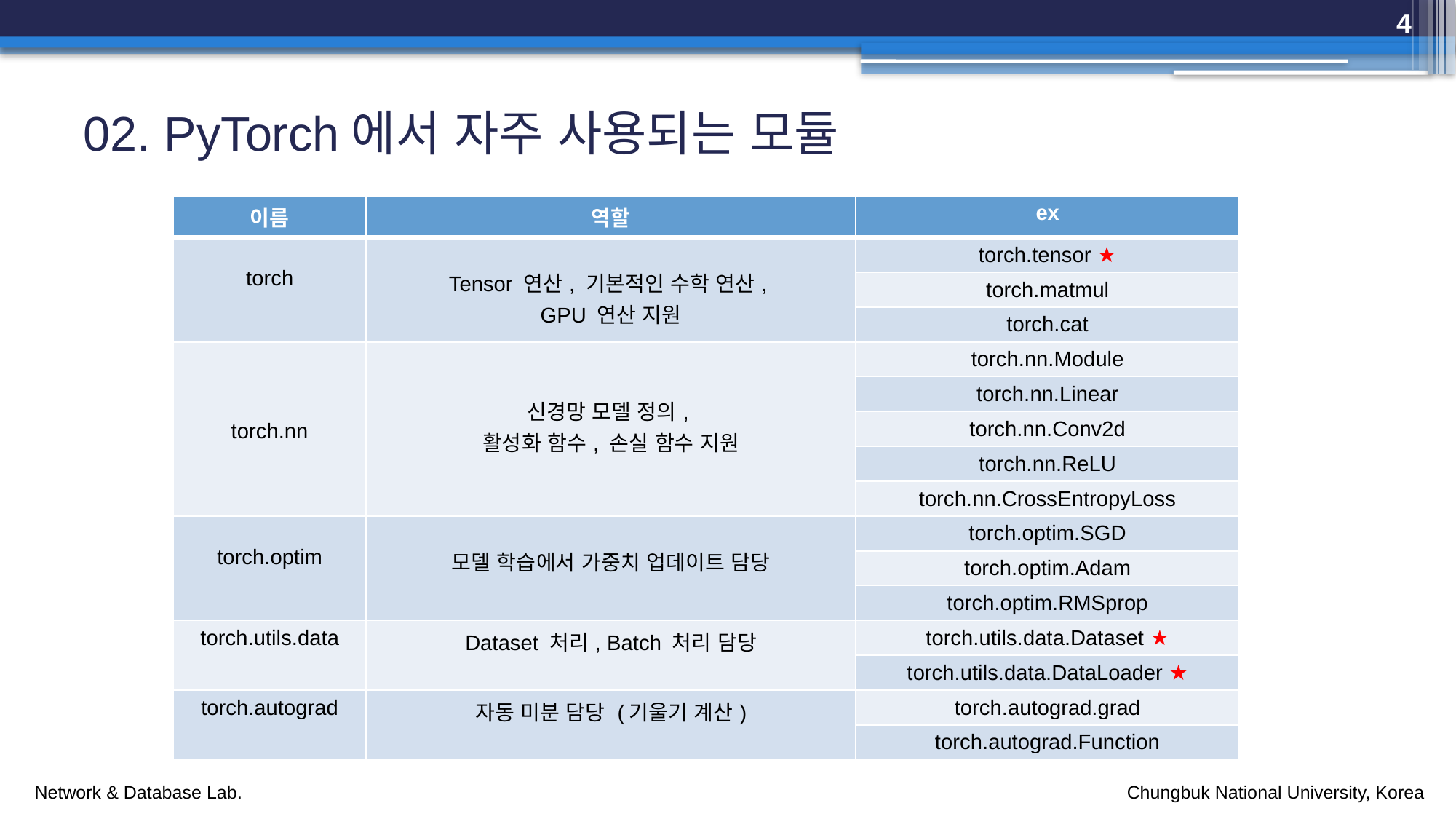

4
# 02. PyTorch에서 자주 사용되는 모듈
| 이름 | 역할 | ex |
| --- | --- | --- |
| torch | Tensor 연산, 기본적인 수학 연산, GPU 연산 지원 | torch.tensor ★ |
|  |  | torch.matmul |
|  |  | torch.cat |
| torch.nn | 신경망 모델 정의, 활성화 함수, 손실 함수 지원 | torch.nn.Module |
|  |  | torch.nn.Linear |
|  |  | torch.nn.Conv2d |
|  |  | torch.nn.ReLU |
|  |  | torch.nn.CrossEntropyLoss |
| torch.optim | 모델 학습에서 가중치 업데이트 담당 | torch.optim.SGD |
|  |  | torch.optim.Adam |
|  |  | torch.optim.RMSprop |
| torch.utils.data | Dataset 처리, Batch 처리 담당 | torch.utils.data.Dataset ★ |
|  |  | torch.utils.data.DataLoader ★ |
| torch.autograd | 자동 미분 담당 (기울기 계산) | torch.autograd.grad |
|  |  | torch.autograd.Function |